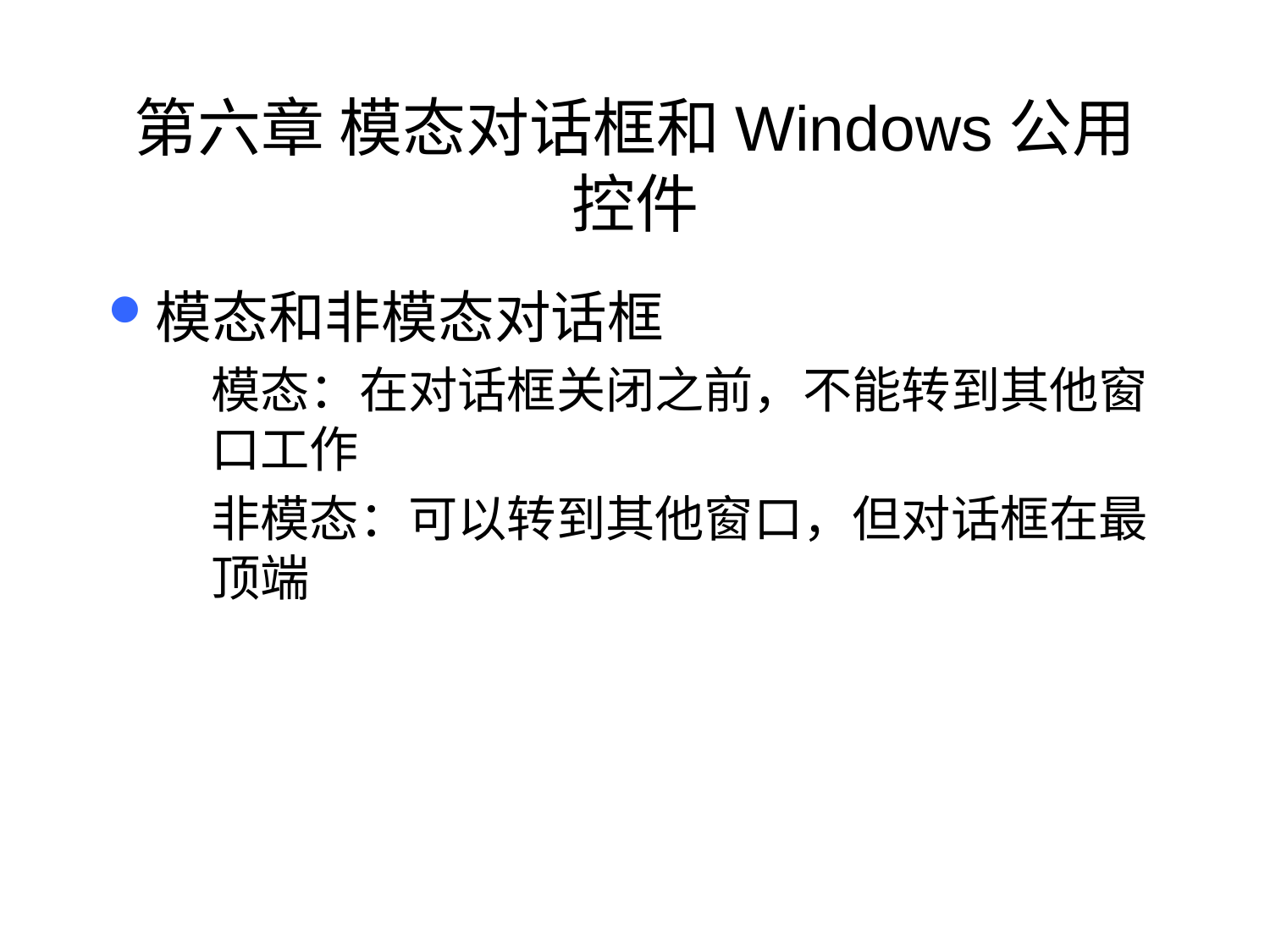

# 第六章 模态对话框和Windows公用控件
模态和非模态对话框
模态：在对话框关闭之前，不能转到其他窗口工作
非模态：可以转到其他窗口，但对话框在最顶端
55